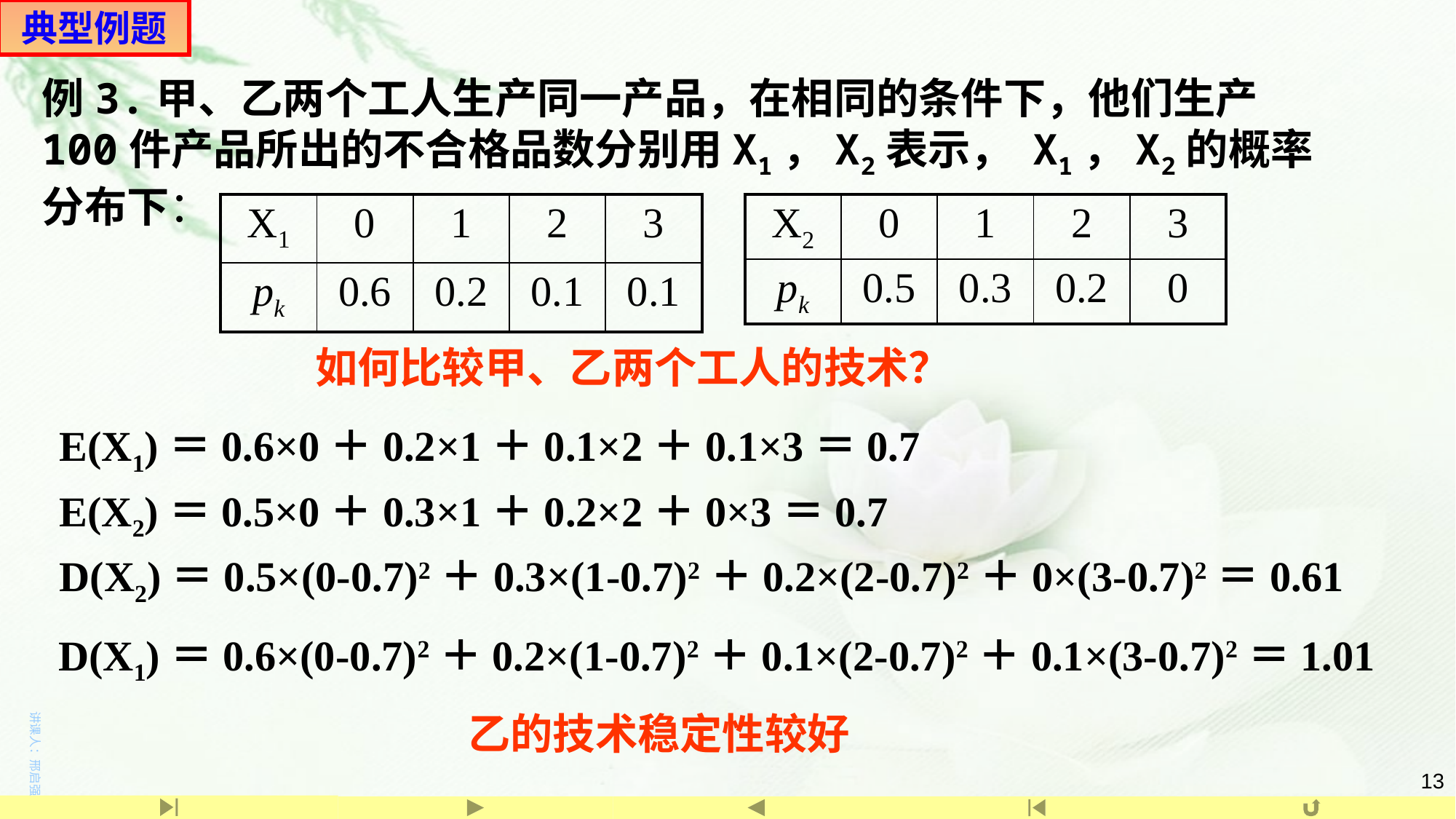

典型例题
例3.甲、乙两个工人生产同一产品，在相同的条件下，他们生产100件产品所出的不合格品数分别用X1，X2表示， X1，X2的概率分布下：
| X1 | 0 | 1 | 2 | 3 |
| --- | --- | --- | --- | --- |
| pk | 0.6 | 0.2 | 0.1 | 0.1 |
| X2 | 0 | 1 | 2 | 3 |
| --- | --- | --- | --- | --- |
| pk | 0.5 | 0.3 | 0.2 | 0 |
如何比较甲、乙两个工人的技术？
E(X1)＝0.6×0＋0.2×1＋0.1×2＋0.1×3＝0.7
E(X2)＝0.5×0＋0.3×1＋0.2×2＋0×3＝0.7
D(X2)＝0.5×(0-0.7)2＋0.3×(1-0.7)2＋0.2×(2-0.7)2＋0×(3-0.7)2＝0.61
D(X1)＝0.6×(0-0.7)2＋0.2×(1-0.7)2＋0.1×(2-0.7)2＋0.1×(3-0.7)2＝1.01
乙的技术稳定性较好